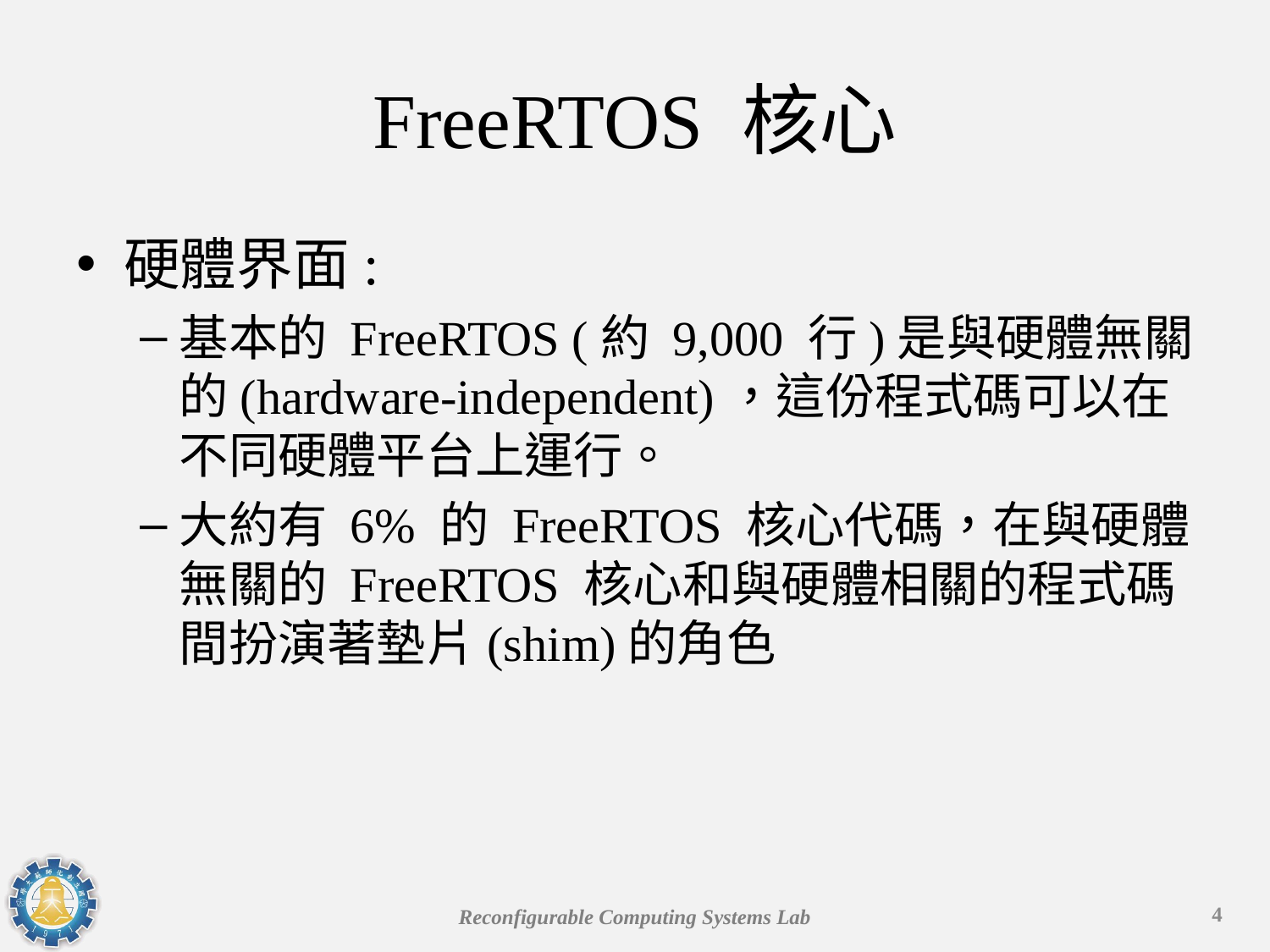

# FreeRTOS 核心
硬體界面:
基本的 FreeRTOS (約 9,000 行)是與硬體無關的(hardware-independent)，這份程式碼可以在不同硬體平台上運行。
大約有 6% 的 FreeRTOS 核心代碼，在與硬體無關的 FreeRTOS 核心和與硬體相關的程式碼間扮演著墊片(shim)的角色
4